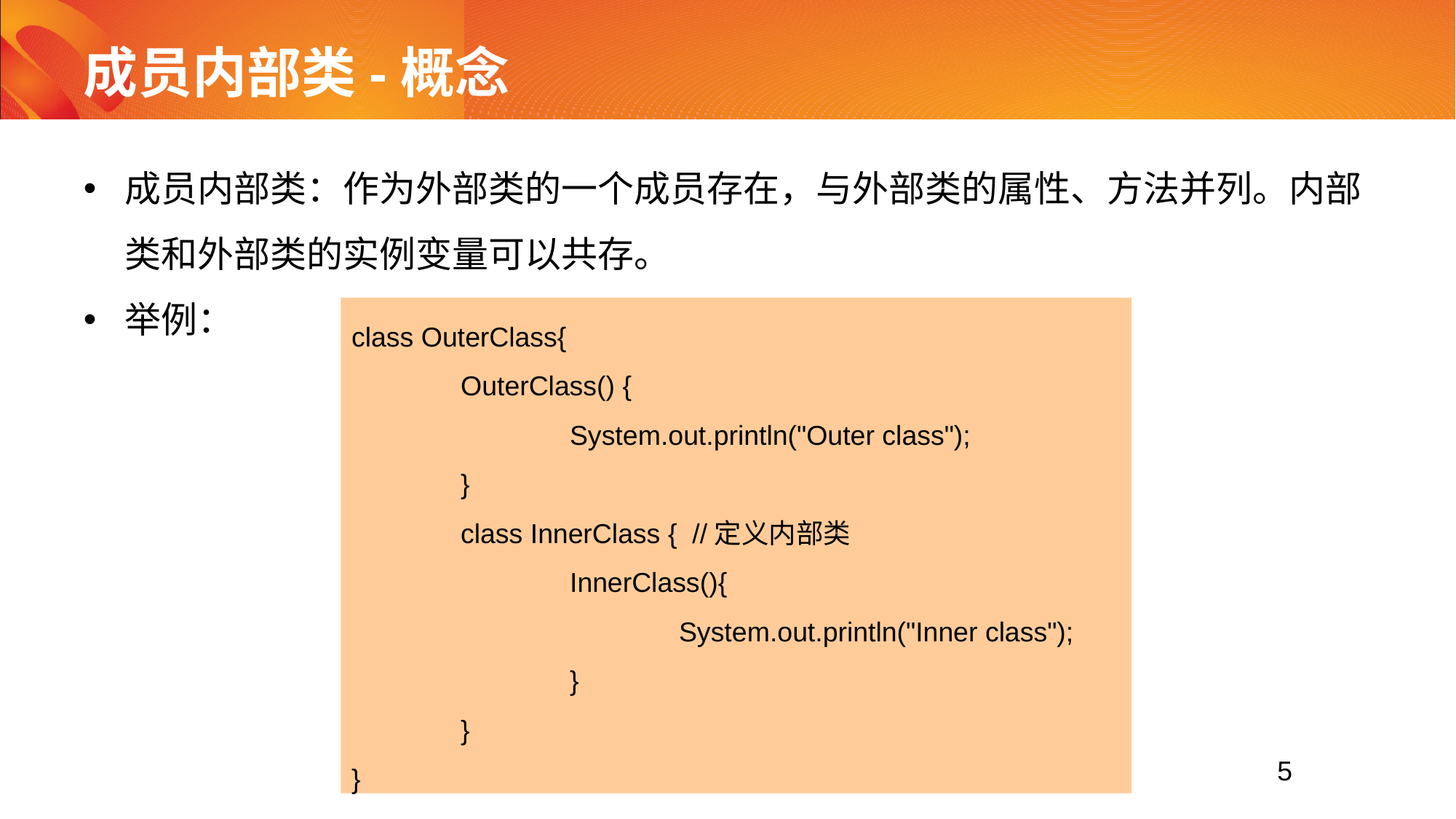

# 成员内部类-概念
成员内部类：作为外部类的一个成员存在，与外部类的属性、方法并列。内部类和外部类的实例变量可以共存。
举例：

class OuterClass{
	OuterClass() {
		System.out.println("Outer class");
	}
	class InnerClass {  //定义内部类
		InnerClass(){
			System.out.println("Inner class");
		}
	}
}